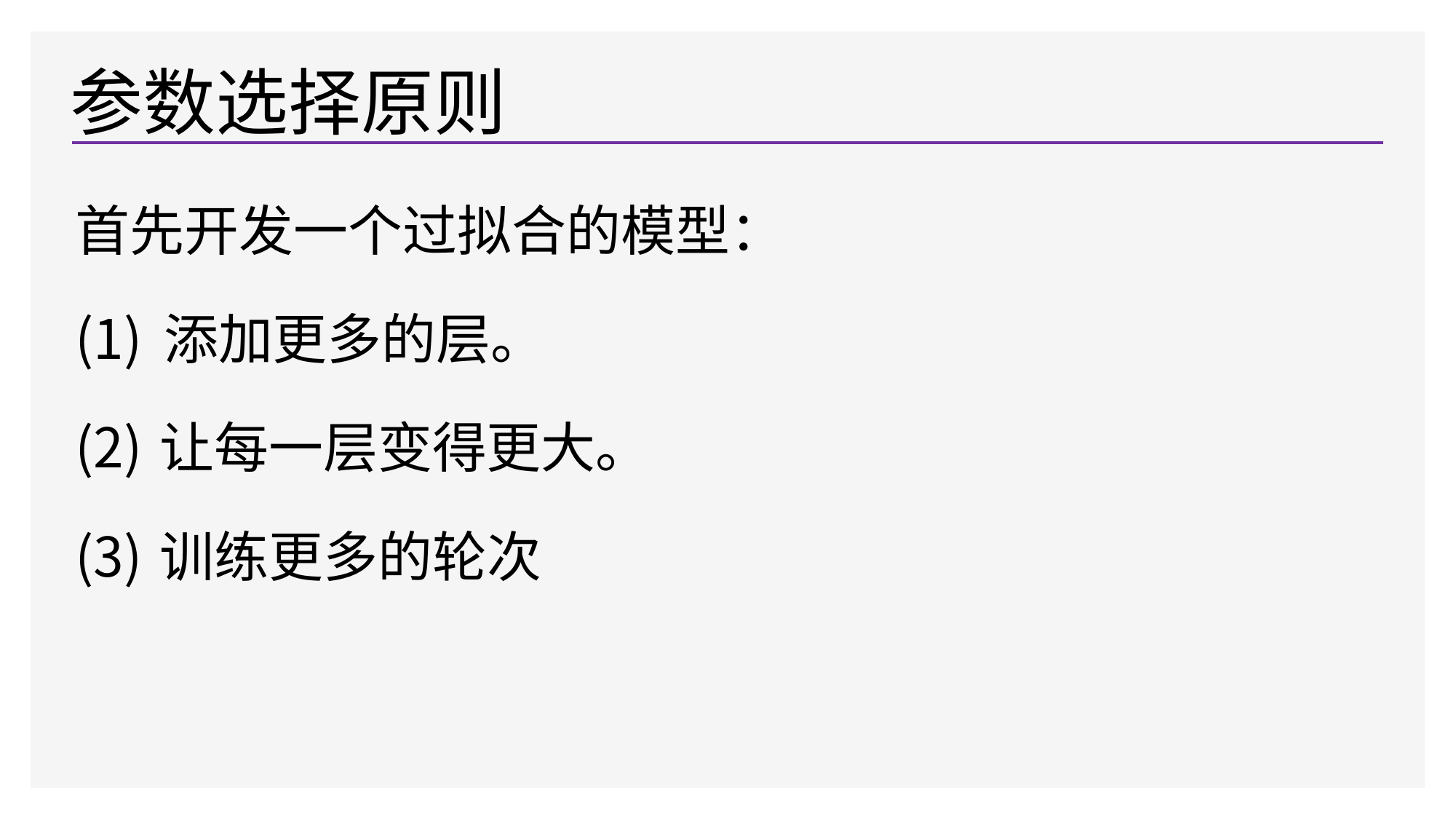

# 参数选择原则
首先开发一个过拟合的模型：

添加更多的层。

让每一层变得更大。

训练更多的轮次